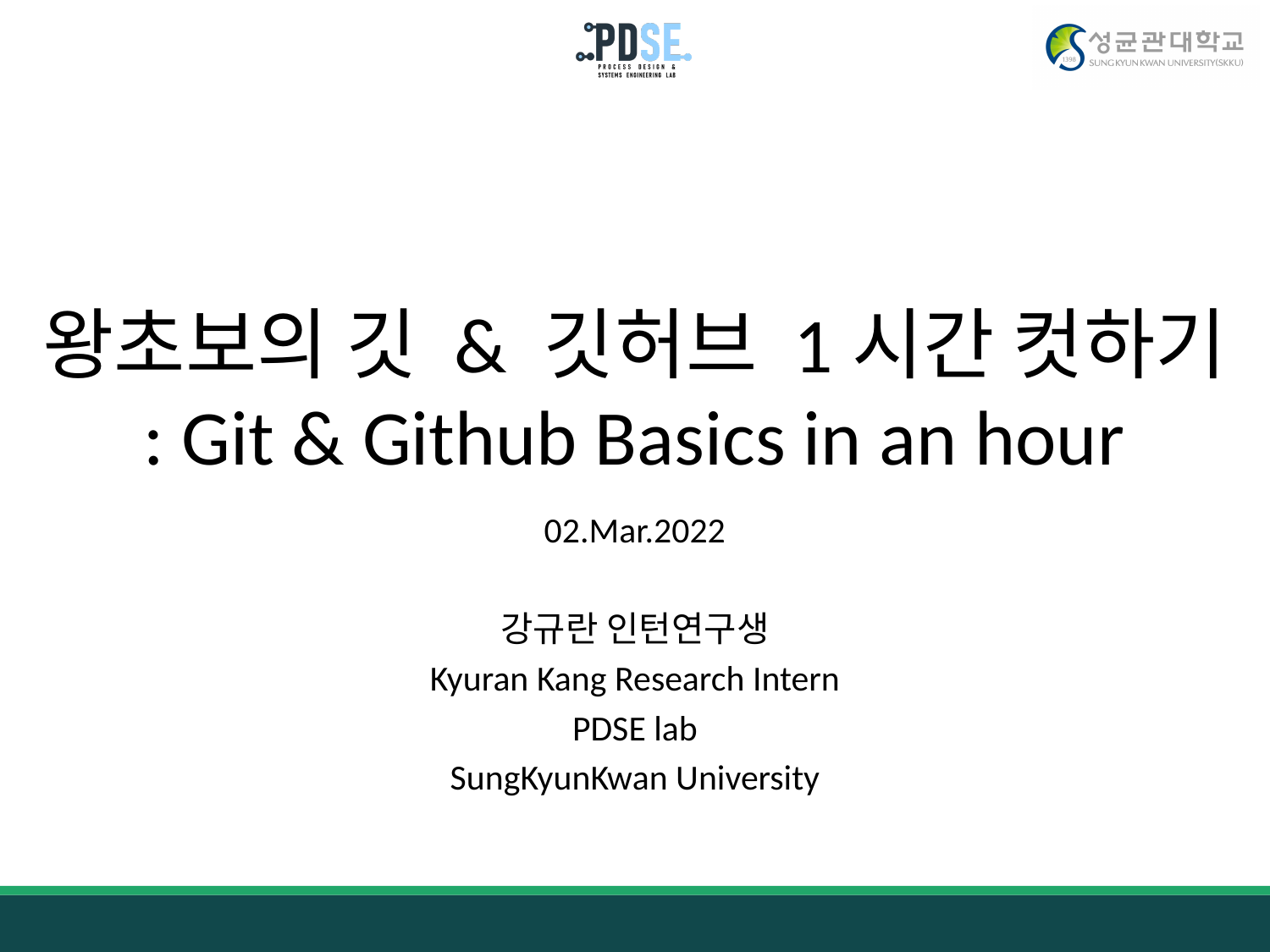

# 왕초보의 깃 & 깃허브 1시간 컷하기 : Git & Github Basics in an hour
02.Mar.2022

강규란 인턴연구생
Kyuran Kang Research Intern
PDSE lab
SungKyunKwan University